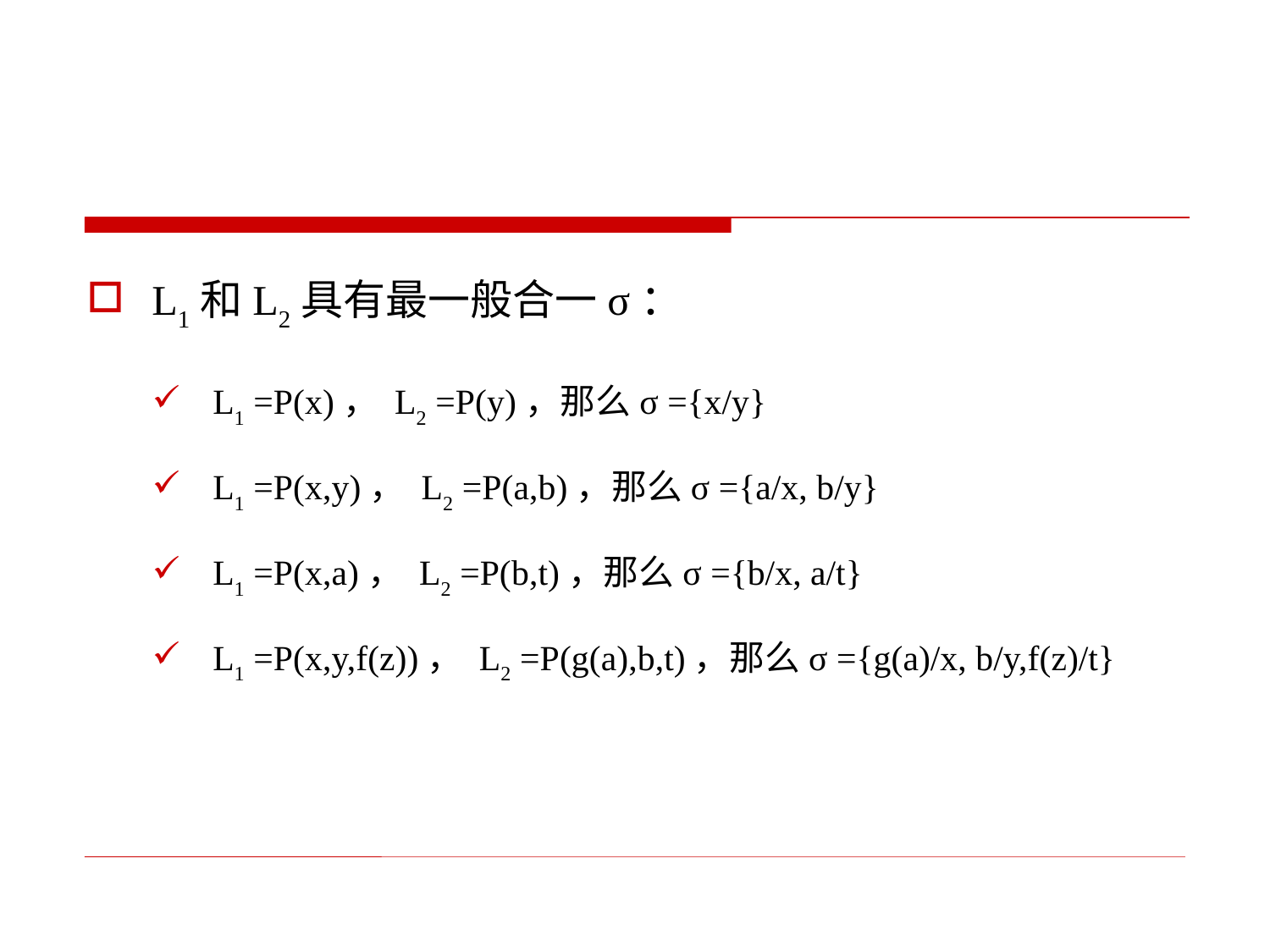

L1和L2具有最一般合一σ：
L1 =P(x)， L2 =P(y)，那么σ ={x/y}
L1 =P(x,y)， L2 =P(a,b)，那么σ ={a/x, b/y}
L1 =P(x,a)， L2 =P(b,t)，那么σ ={b/x, a/t}
L1 =P(x,y,f(z))， L2 =P(g(a),b,t)，那么σ ={g(a)/x, b/y,f(z)/t}